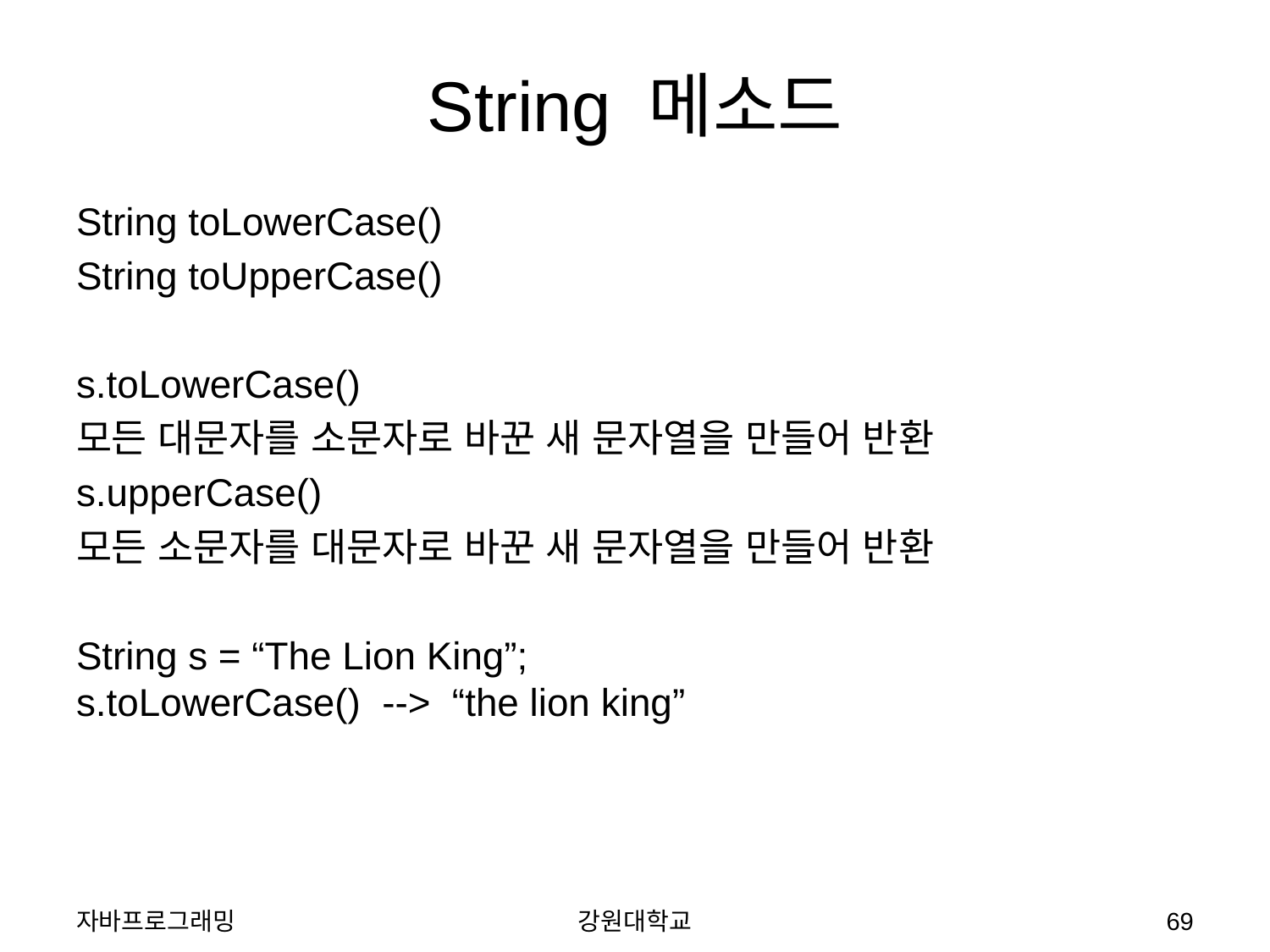

# String 메소드
String toLowerCase()
String toUpperCase()

s.toLowerCase()
모든 대문자를 소문자로 바꾼 새 문자열을 만들어 반환
s.upperCase()
모든 소문자를 대문자로 바꾼 새 문자열을 만들어 반환

String s = “The Lion King”;
s.toLowerCase()  -->  “the lion king”

자바프로그래밍
강원대학교
69